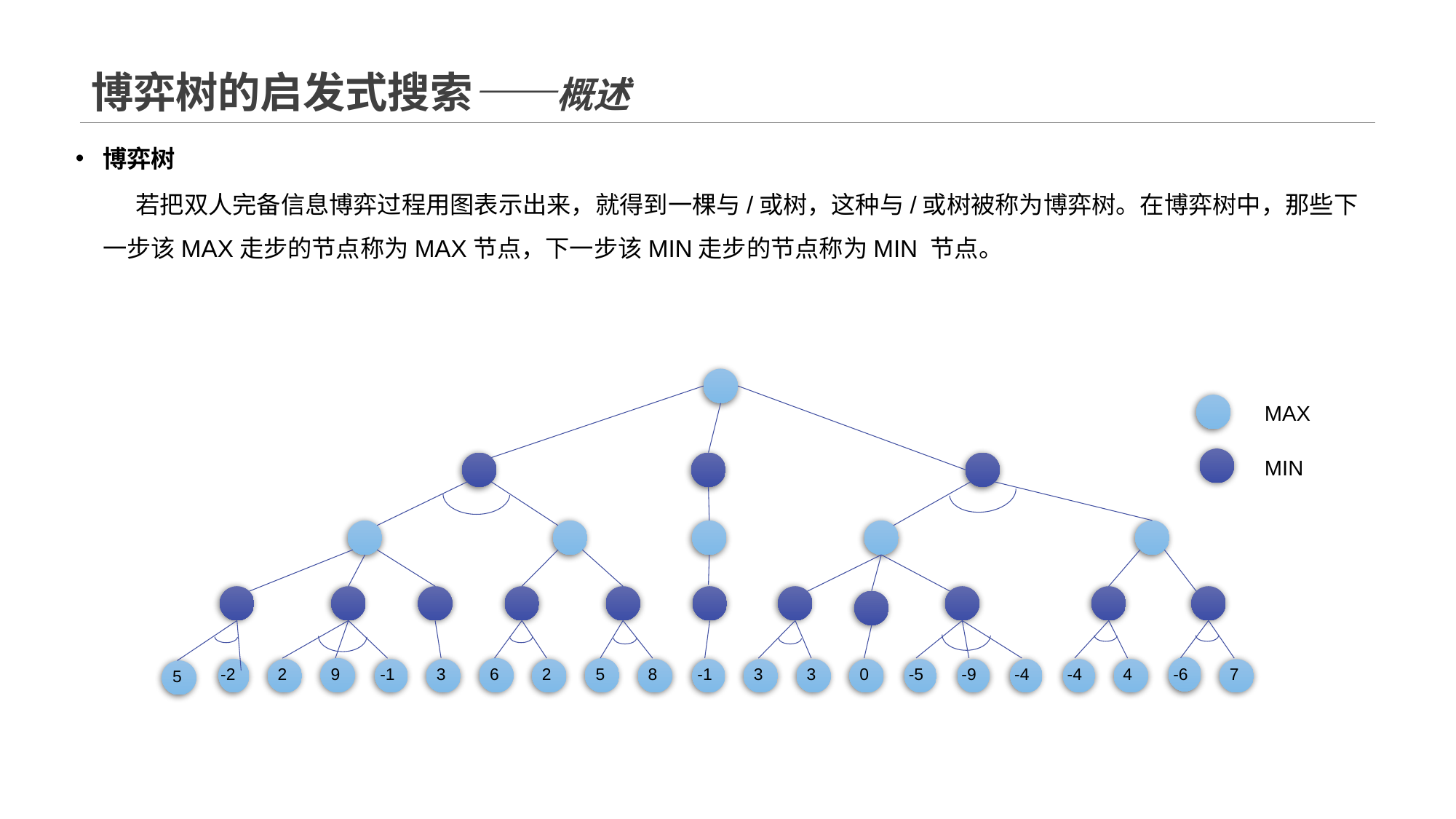

# 博弈树的启发式搜索——概述
博弈树
          若把双人完备信息博弈过程用图表示出来，就得到一棵与/或树，这种与/或树被称为博弈树。在博弈树中，那些下一步该MAX走步的节点称为MAX节点，下一步该MIN走步的节点称为MIN 节点。

MAX

MIN

-6

9

6

5
-5

-9

-4

-4

-2

2

-1

3

2

8

-1

3

3

0

4

7

5